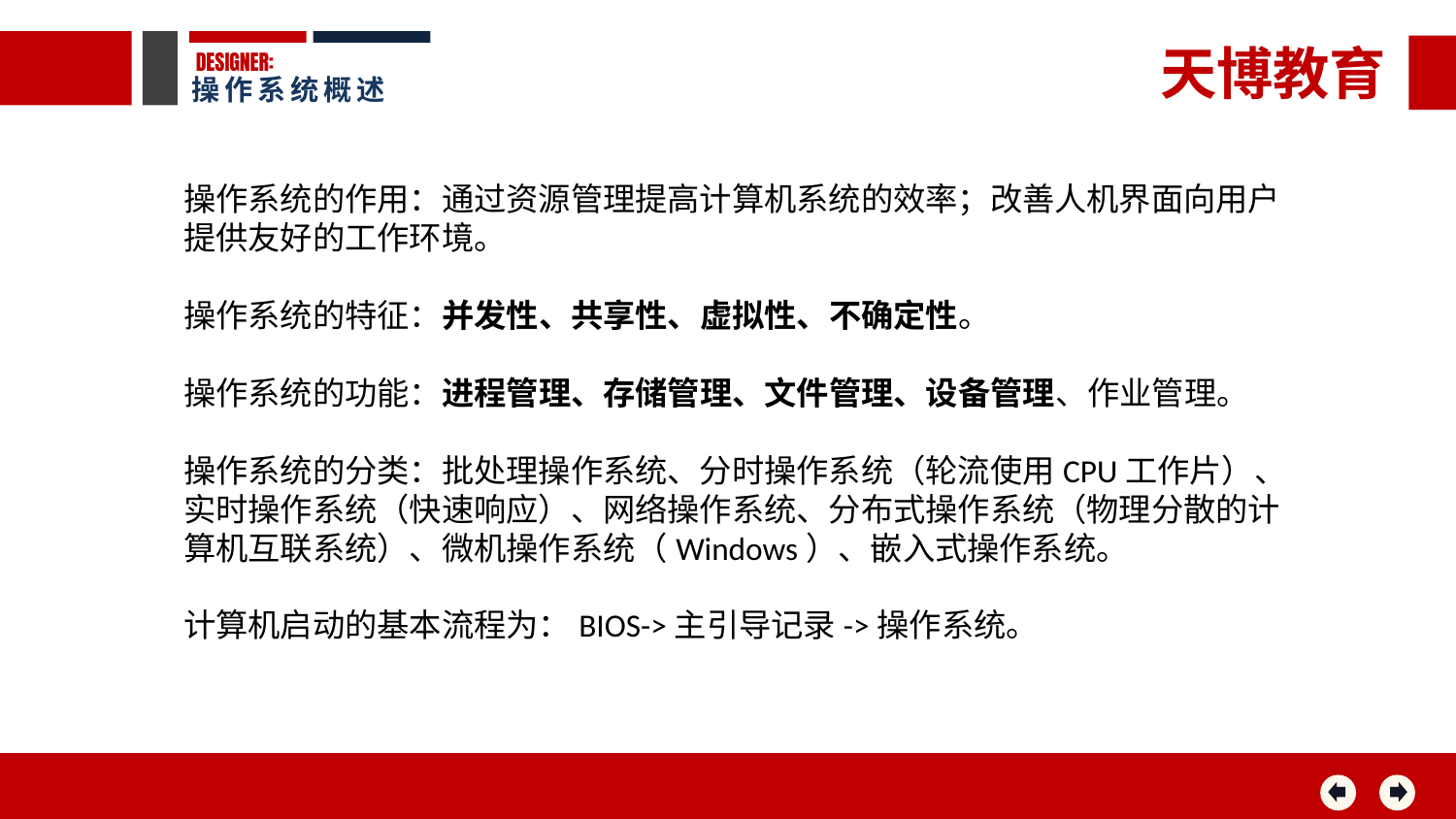

天博教育
DESIGNER:
操作系统概述
操作系统的作用：通过资源管理提高计算机系统的效率；改善人机界面向用户提供友好的工作环境。

操作系统的特征：并发性、共享性、虚拟性、不确定性。

操作系统的功能：进程管理、存储管理、文件管理、设备管理、作业管理。

操作系统的分类：批处理操作系统、分时操作系统（轮流使用CPU工作片）、实时操作系统（快速响应）、网络操作系统、分布式操作系统（物理分散的计算机互联系统）、微机操作系统（Windows）、嵌入式操作系统。

计算机启动的基本流程为：BIOS->主引导记录->操作系统。